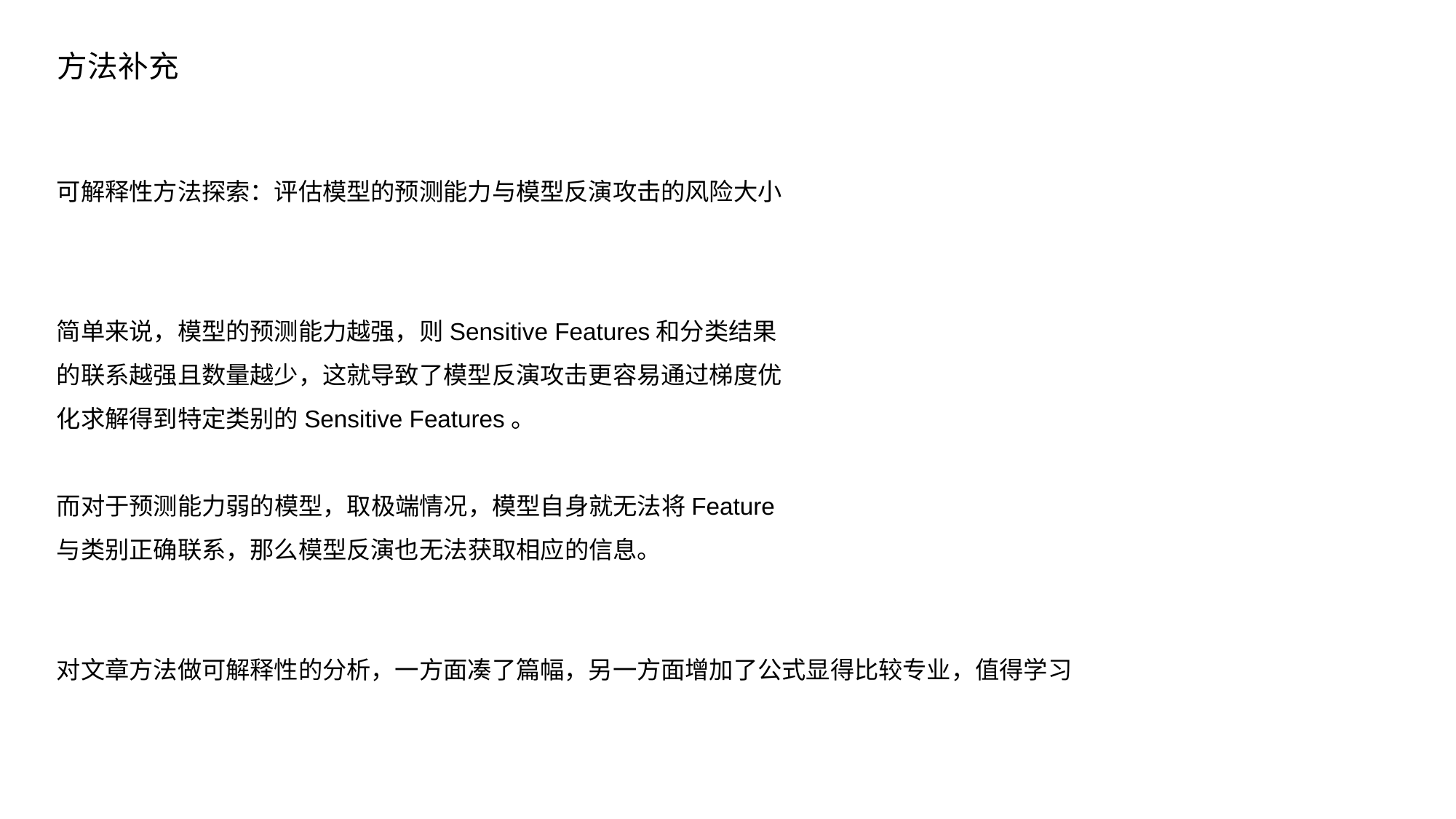

方法补充
可解释性方法探索：评估模型的预测能力与模型反演攻击的风险大小
简单来说，模型的预测能力越强，则Sensitive Features和分类结果的联系越强且数量越少，这就导致了模型反演攻击更容易通过梯度优化求解得到特定类别的Sensitive Features。

而对于预测能力弱的模型，取极端情况，模型自身就无法将Feature与类别正确联系，那么模型反演也无法获取相应的信息。
对文章方法做可解释性的分析，一方面凑了篇幅，另一方面增加了公式显得比较专业，值得学习